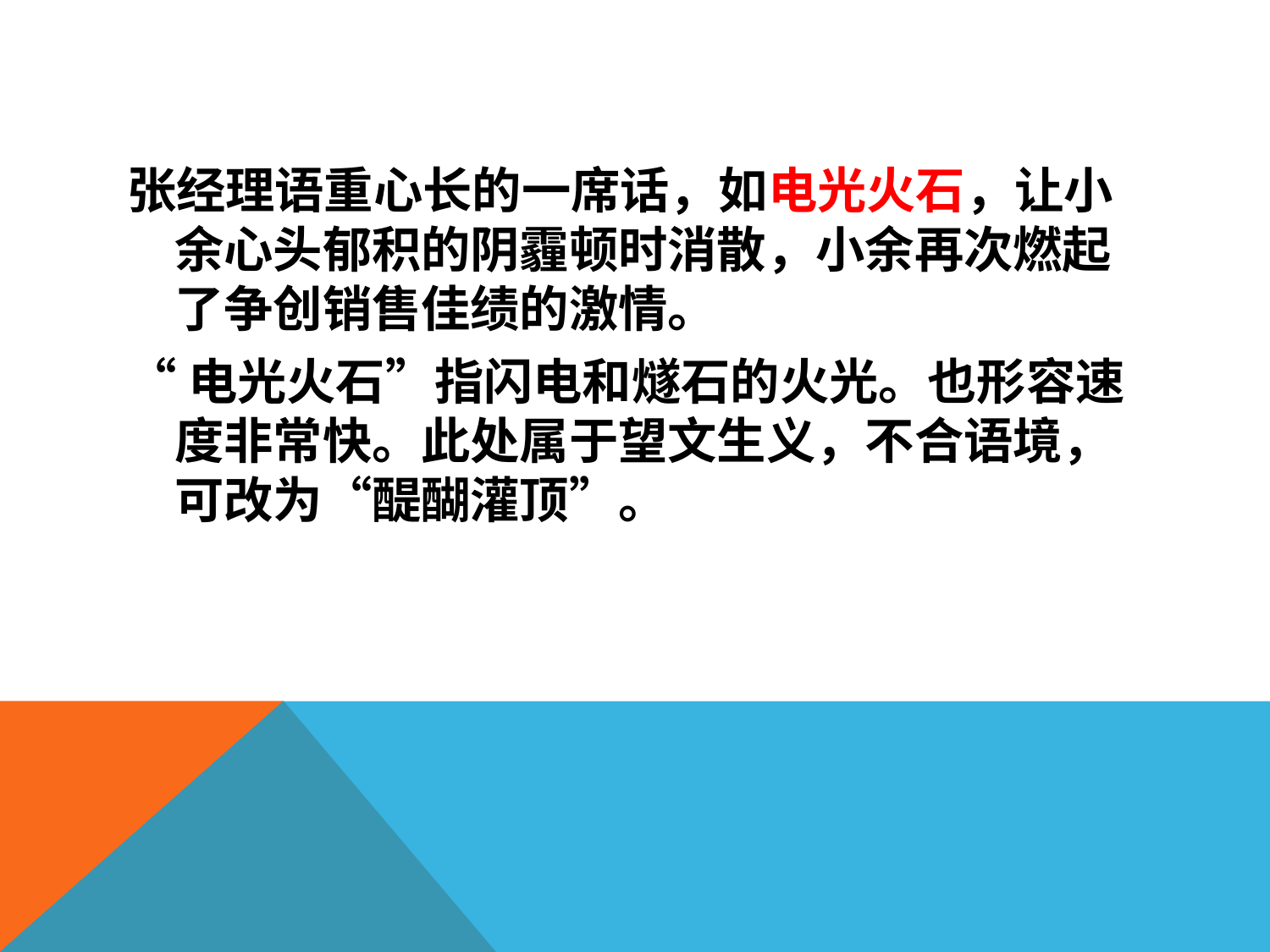

#
张经理语重心长的一席话，如电光火石，让小余心头郁积的阴霾顿时消散，小余再次燃起了争创销售佳绩的激情。
“电光火石”指闪电和燧石的火光。也形容速度非常快。此处属于望文生义，不合语境，可改为“醍醐灌顶”。